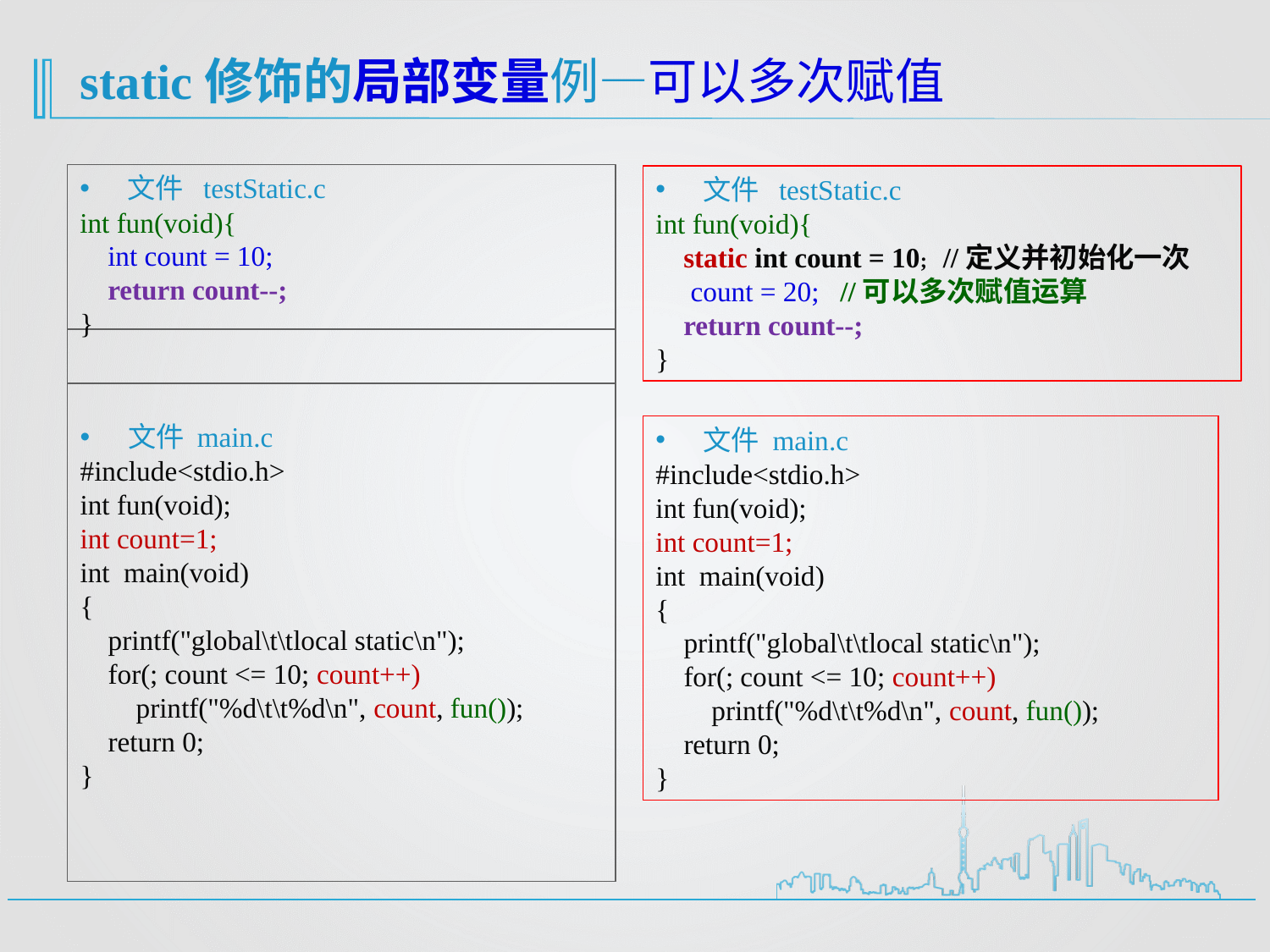

# static修饰的局部变量例—可以多次赋值
文件  testStatic.c
int fun(void){
    int count = 10;
    return count--;
}
文件  testStatic.c
int fun(void){
    static int count = 10;   //定义并初始化一次
     count = 20;   //可以多次赋值运算
    return count--;
}
文件 main.c
#include<stdio.h>
int fun(void);
int count=1;
int  main(void)
{
    printf("global\t\tlocal static\n");
    for(; count <= 10; count++)
        printf("%d\t\t%d\n", count, fun());
    return 0;
}
文件 main.c
#include<stdio.h>
int fun(void);
int count=1;
int  main(void)
{
    printf("global\t\tlocal static\n");
    for(; count <= 10; count++)
        printf("%d\t\t%d\n", count, fun());
    return 0;
}